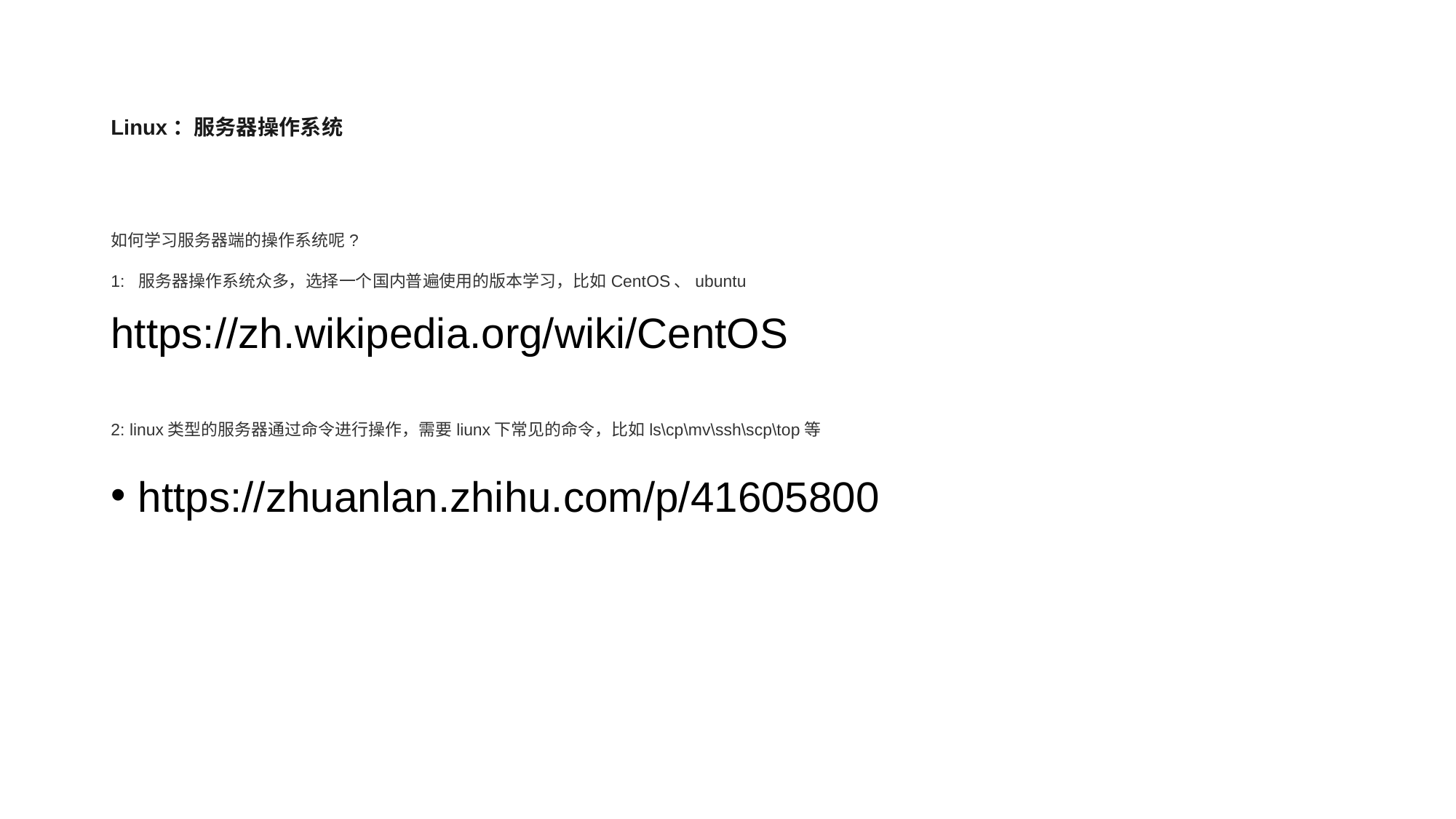

# Linux：服务器操作系统
如何学习服务器端的操作系统呢?
1:  服务器操作系统众多，选择一个国内普遍使用的版本学习，比如CentOS、ubuntu https://zh.wikipedia.org/wiki/CentOS

2: linux类型的服务器通过命令进行操作，需要liunx下常见的命令，比如ls\cp\mv\ssh\scp\top等
https://zhuanlan.zhihu.com/p/41605800